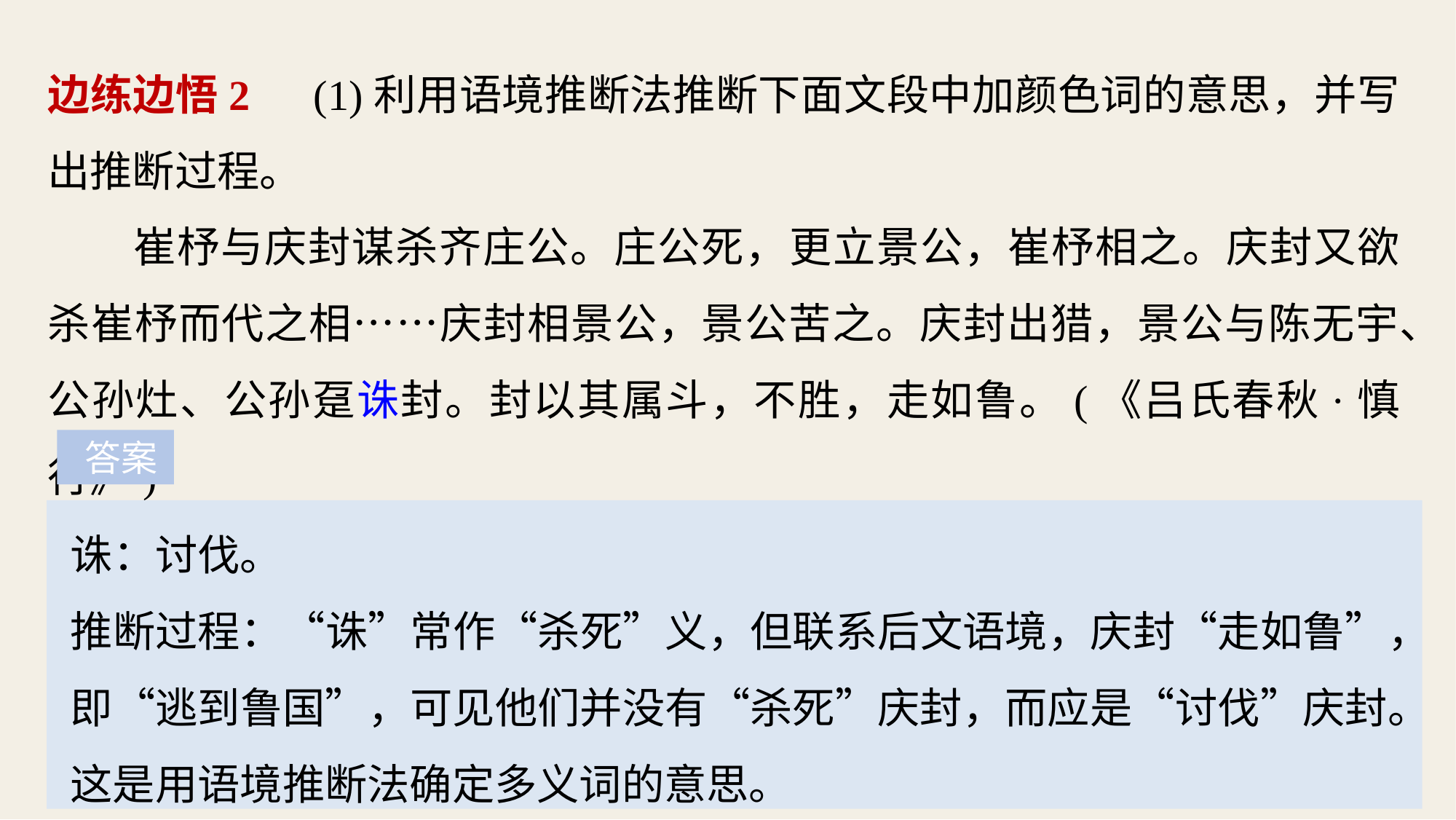

边练边悟2　(1)利用语境推断法推断下面文段中加颜色词的意思，并写出推断过程。
崔杼与庆封谋杀齐庄公。庄公死，更立景公，崔杼相之。庆封又欲杀崔杼而代之相……庆封相景公，景公苦之。庆封出猎，景公与陈无宇、公孙灶、公孙趸诛封。封以其属斗，不胜，走如鲁。(《吕氏春秋·慎行》)
 答案
诛：讨伐。
推断过程：“诛”常作“杀死”义，但联系后文语境，庆封“走如鲁”，即“逃到鲁国”，可见他们并没有“杀死”庆封，而应是“讨伐”庆封。这是用语境推断法确定多义词的意思。